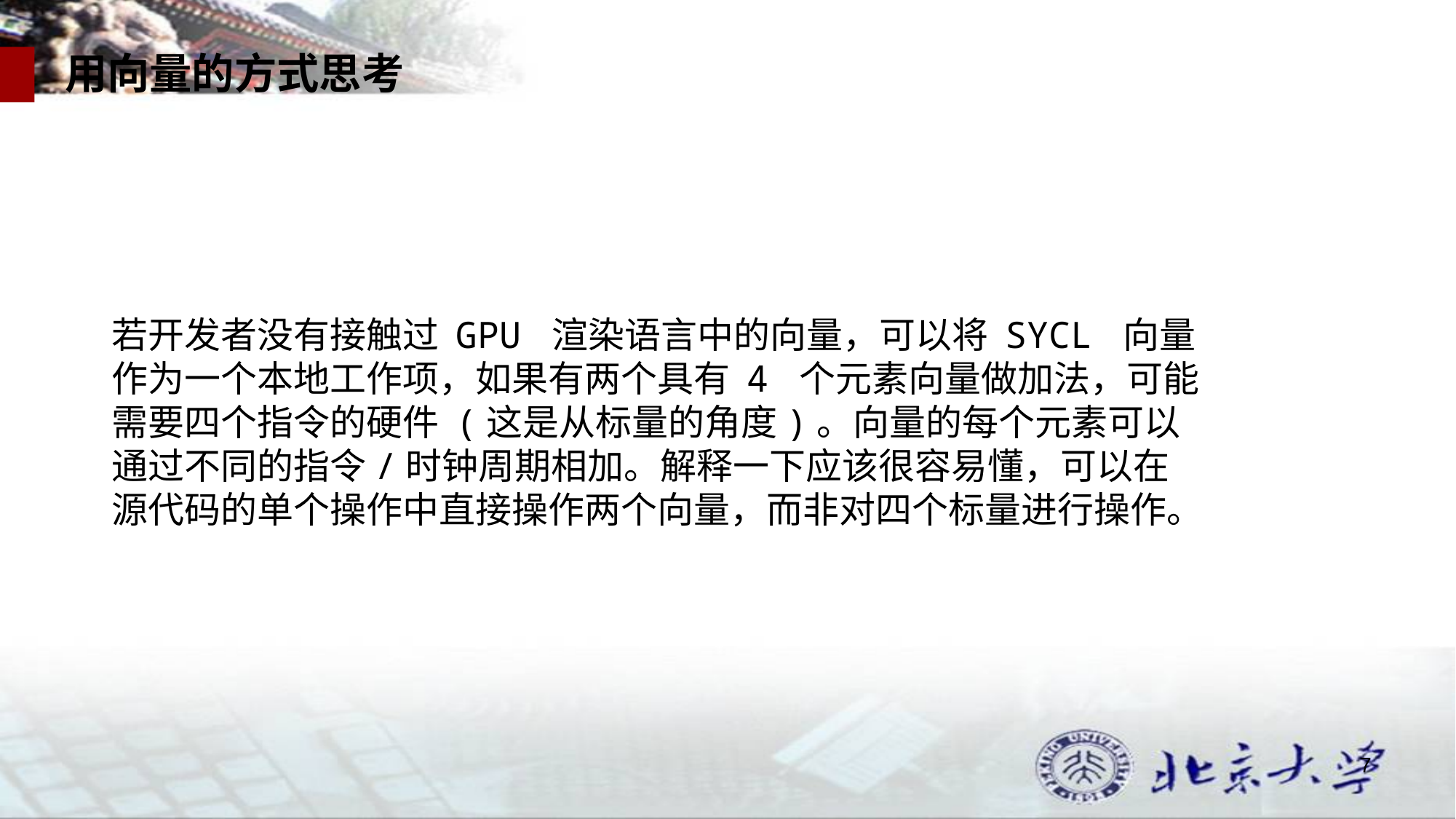

用向量的方式思考

若开发者没有接触过 GPU 渲染语言中的向量，可以将 SYCL 向量作为一个本地工作项，如果有两个具有 4 个元素向量做加法，可能需要四个指令的硬件 (这是从标量的角度)。向量的每个元素可以通过不同的指令/时钟周期相加。解释一下应该很容易懂，可以在源代码的单个操作中直接操作两个向量，而非对四个标量进行操作。
7